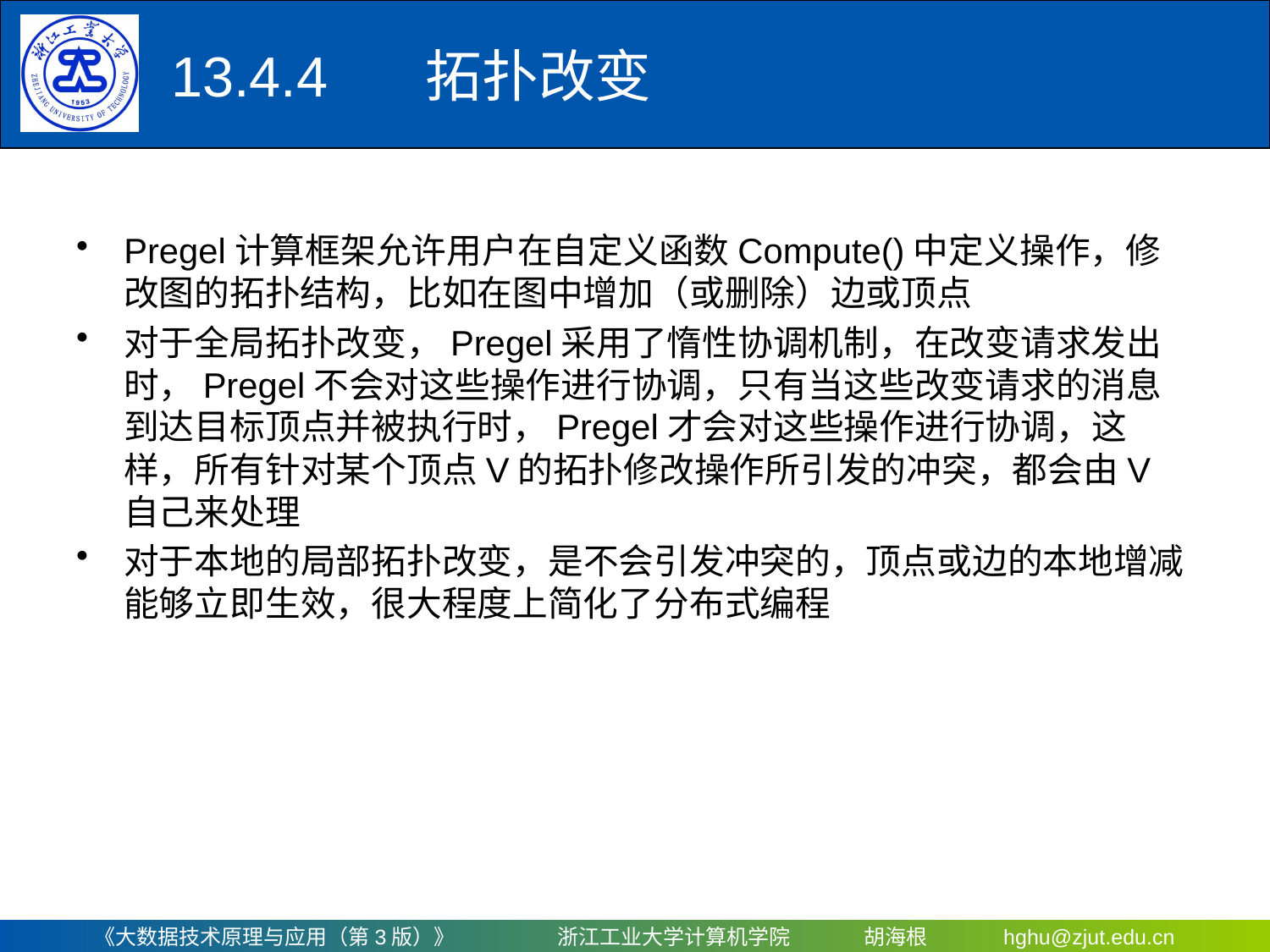

# 13.4.4	拓扑改变
Pregel计算框架允许用户在自定义函数Compute()中定义操作，修改图的拓扑结构，比如在图中增加（或删除）边或顶点
对于全局拓扑改变，Pregel采用了惰性协调机制，在改变请求发出时，Pregel不会对这些操作进行协调，只有当这些改变请求的消息到达目标顶点并被执行时，Pregel才会对这些操作进行协调，这样，所有针对某个顶点V的拓扑修改操作所引发的冲突，都会由V自己来处理
对于本地的局部拓扑改变，是不会引发冲突的，顶点或边的本地增减能够立即生效，很大程度上简化了分布式编程